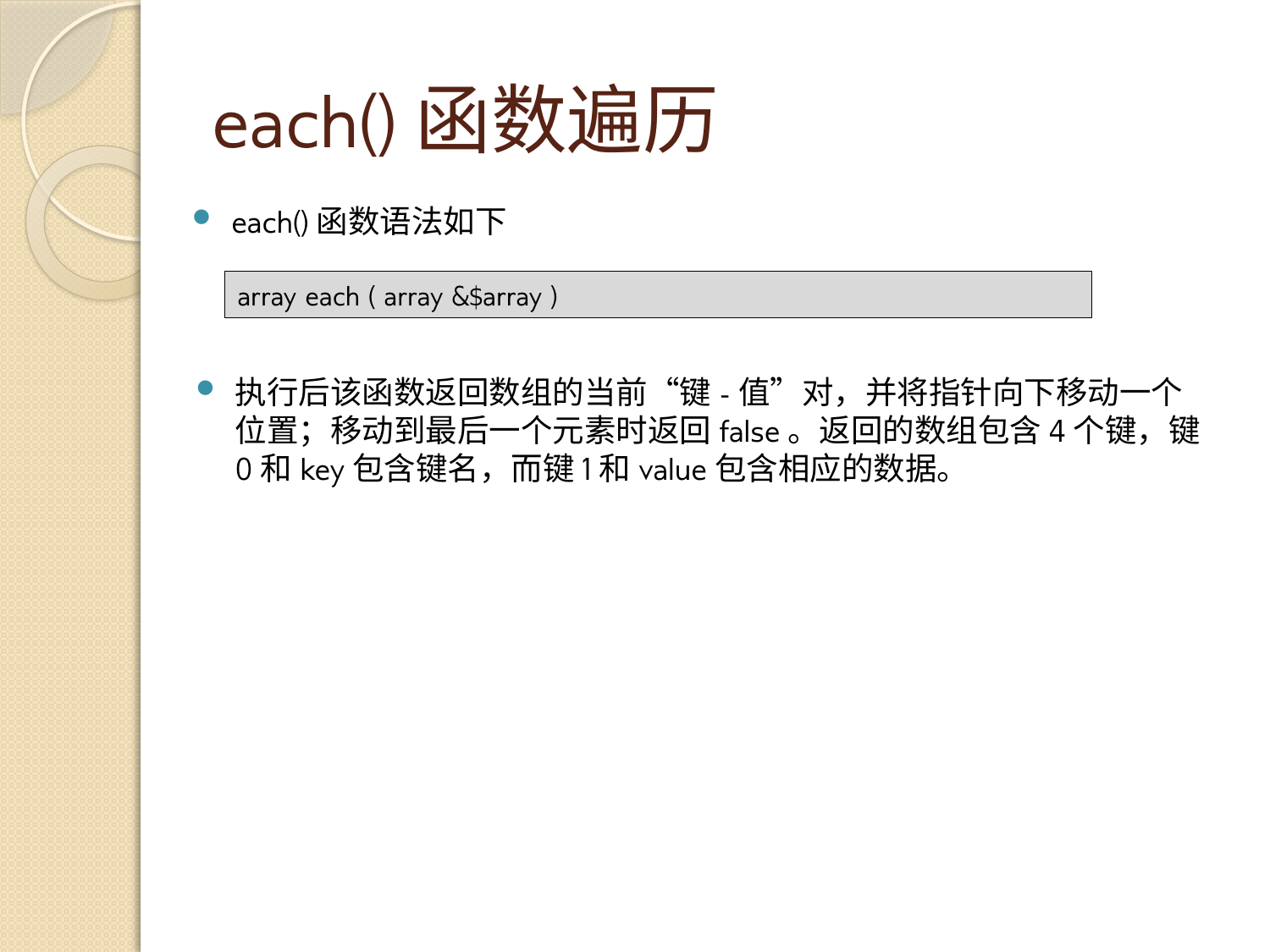

# each()函数遍历
each()函数语法如下
array each ( array &$array )
执行后该函数返回数组的当前“键-值”对，并将指针向下移动一个位置；移动到最后一个元素时返回false。返回的数组包含4个键，键0和key包含键名，而键1和value包含相应的数据。